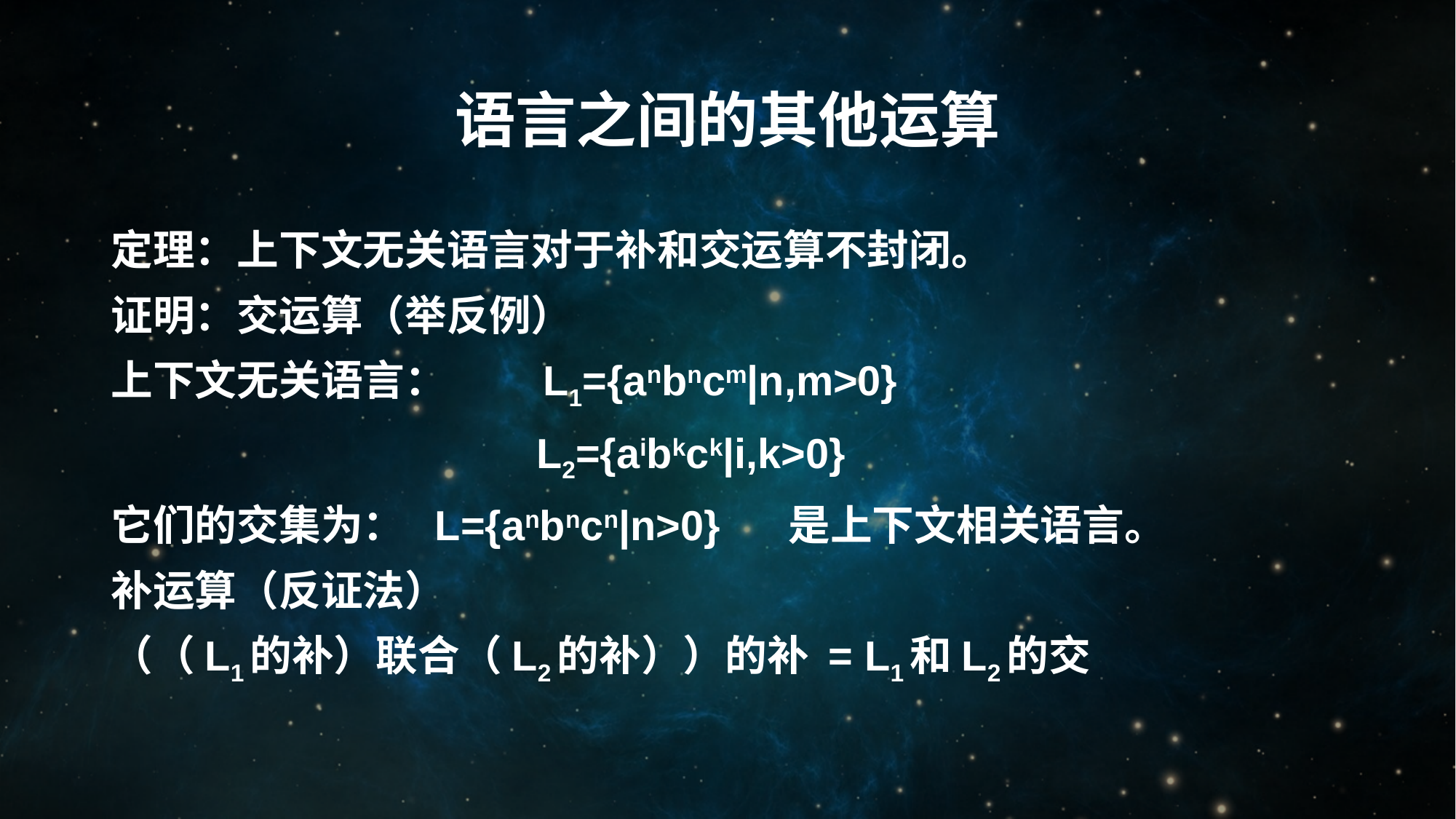

# 语言之间的其他运算
定理：上下文无关语言对于补和交运算不封闭。
证明：交运算（举反例）
上下文无关语言：  		L1={anbncm|n,m>0}
L2={aibkck|i,k>0}
它们的交集为：				L={anbncn|n>0}     是上下文相关语言。
补运算（反证法）
（（L1的补）联合（L2的补））的补 = L1和L2的交